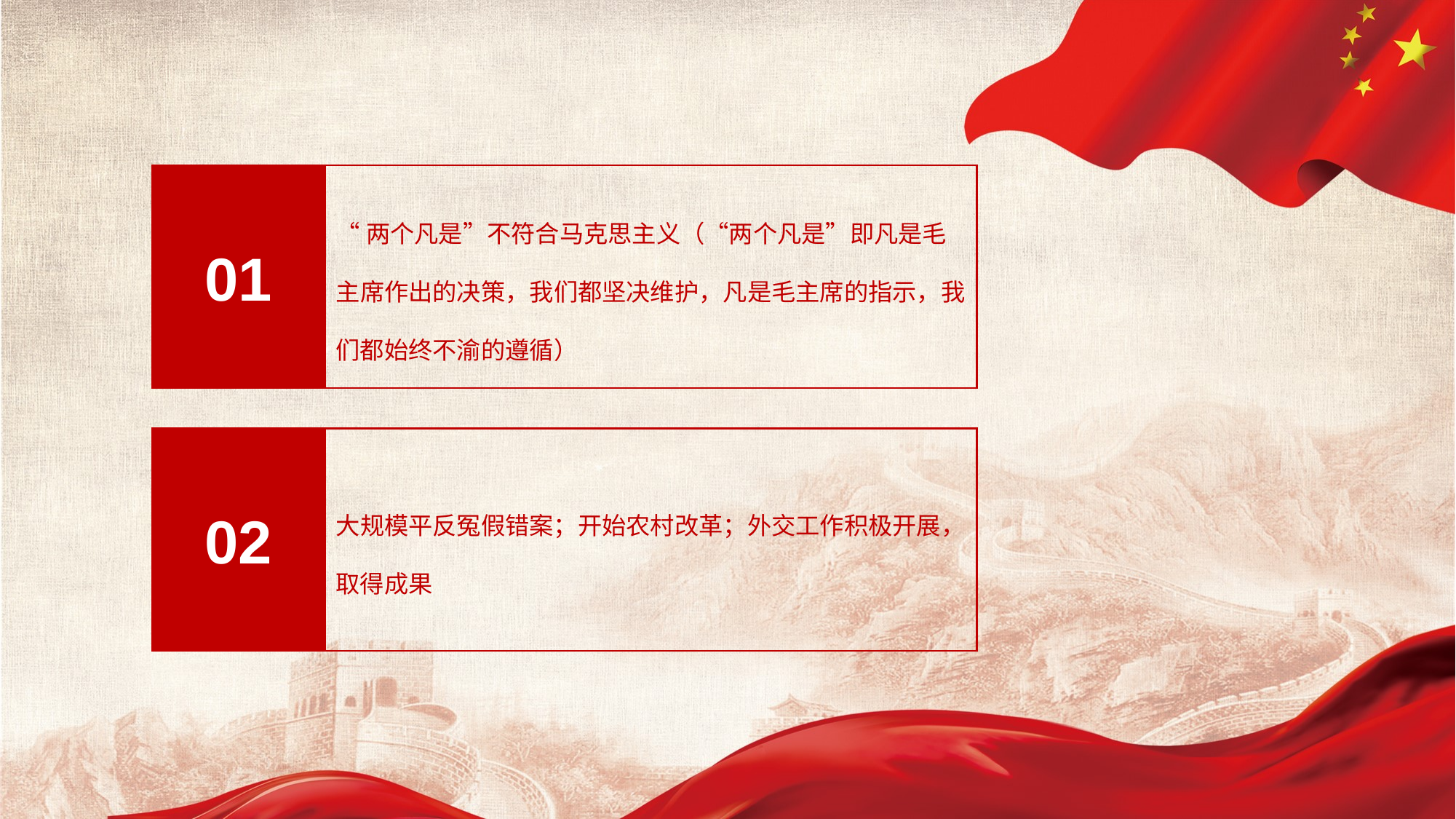

01
“两个凡是”不符合马克思主义（“两个凡是”即凡是毛主席作出的决策，我们都坚决维护，凡是毛主席的指示，我们都始终不渝的遵循）
02
大规模平反冤假错案；开始农村改革；外交工作积极开展，取得成果